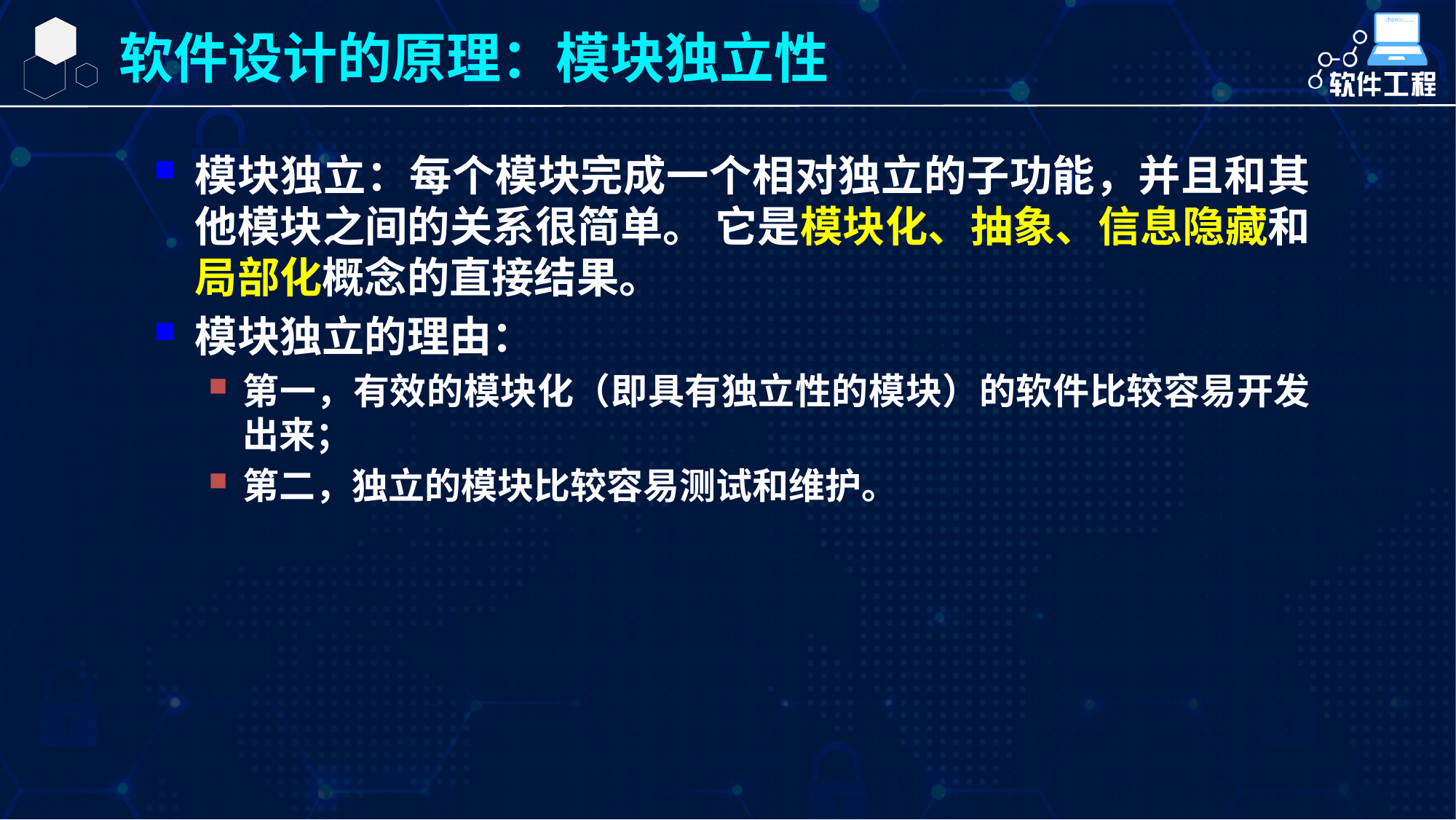

软件设计的原理：模块独立性
模块独立：每个模块完成一个相对独立的子功能，并且和其他模块之间的关系很简单。 它是模块化、抽象、信息隐藏和局部化概念的直接结果。
模块独立的理由：
第一，有效的模块化（即具有独立性的模块）的软件比较容易开发出来；
第二，独立的模块比较容易测试和维护。